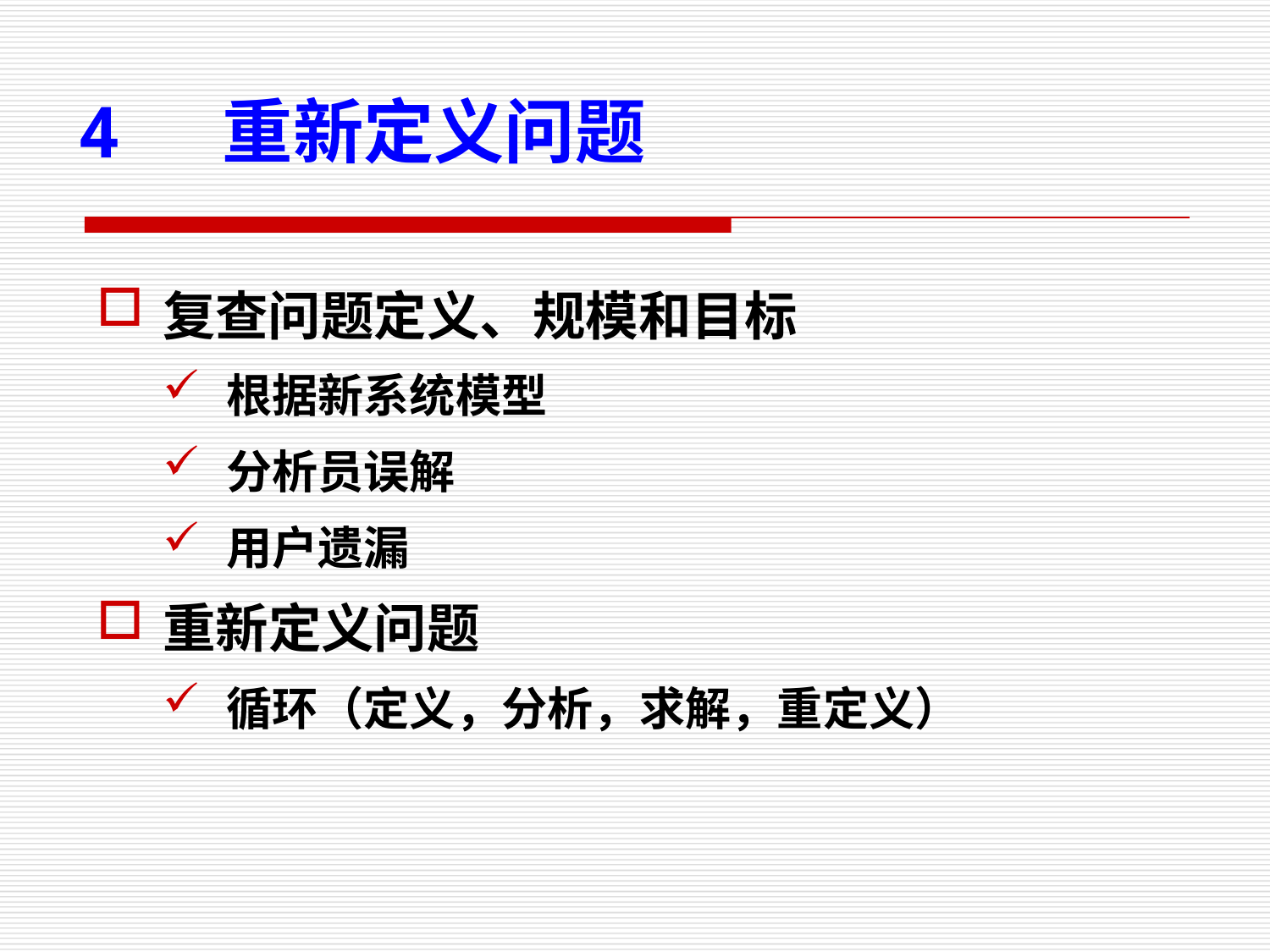

4  重新定义问题
复查问题定义、规模和目标
根据新系统模型
分析员误解
用户遗漏
重新定义问题
循环（定义，分析，求解，重定义）